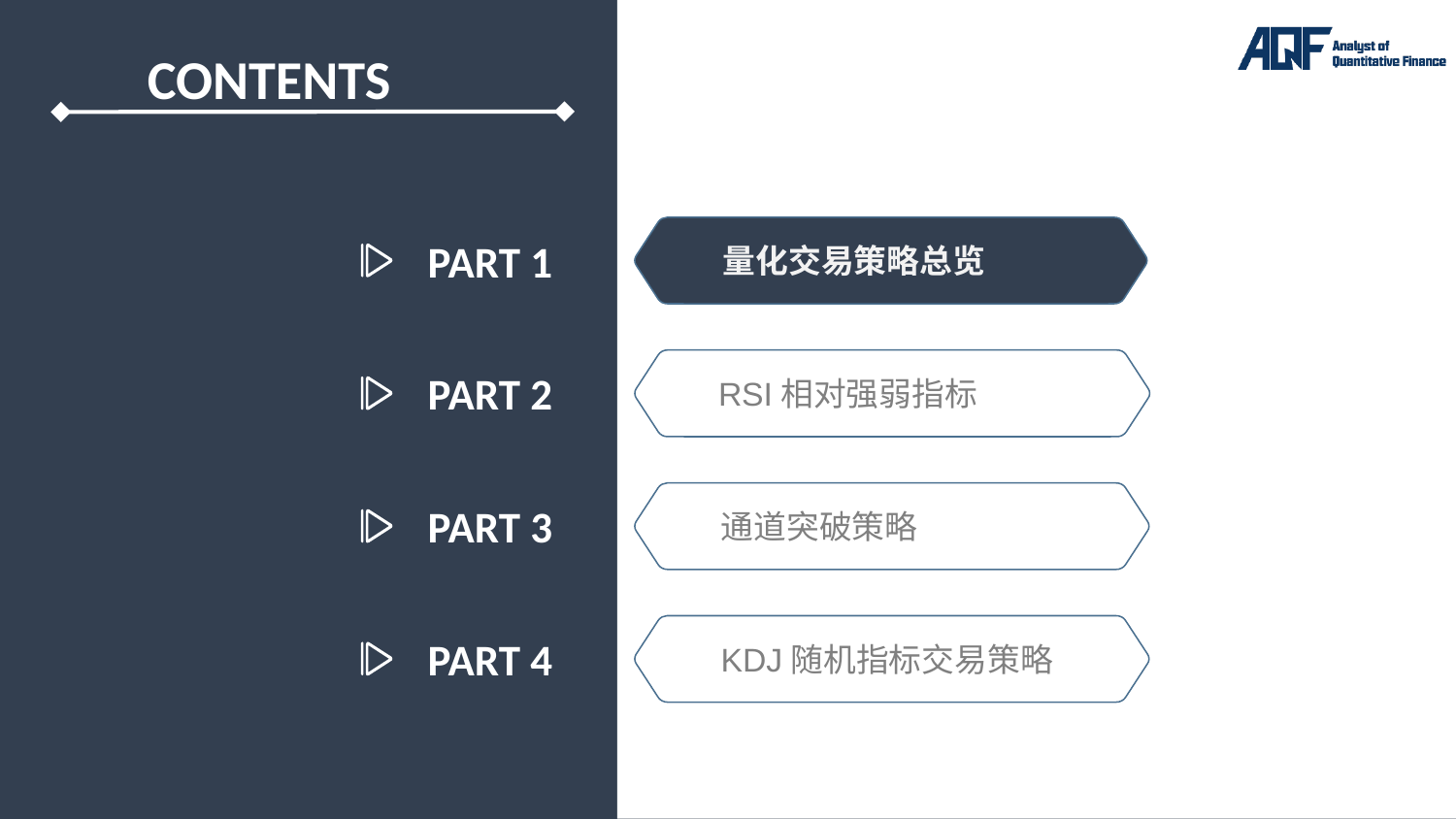

PART 1
量化交易策略总览

PART 2
RSI相对强弱指标

PART 3
通道突破策略

PART 4
KDJ随机指标交易策略